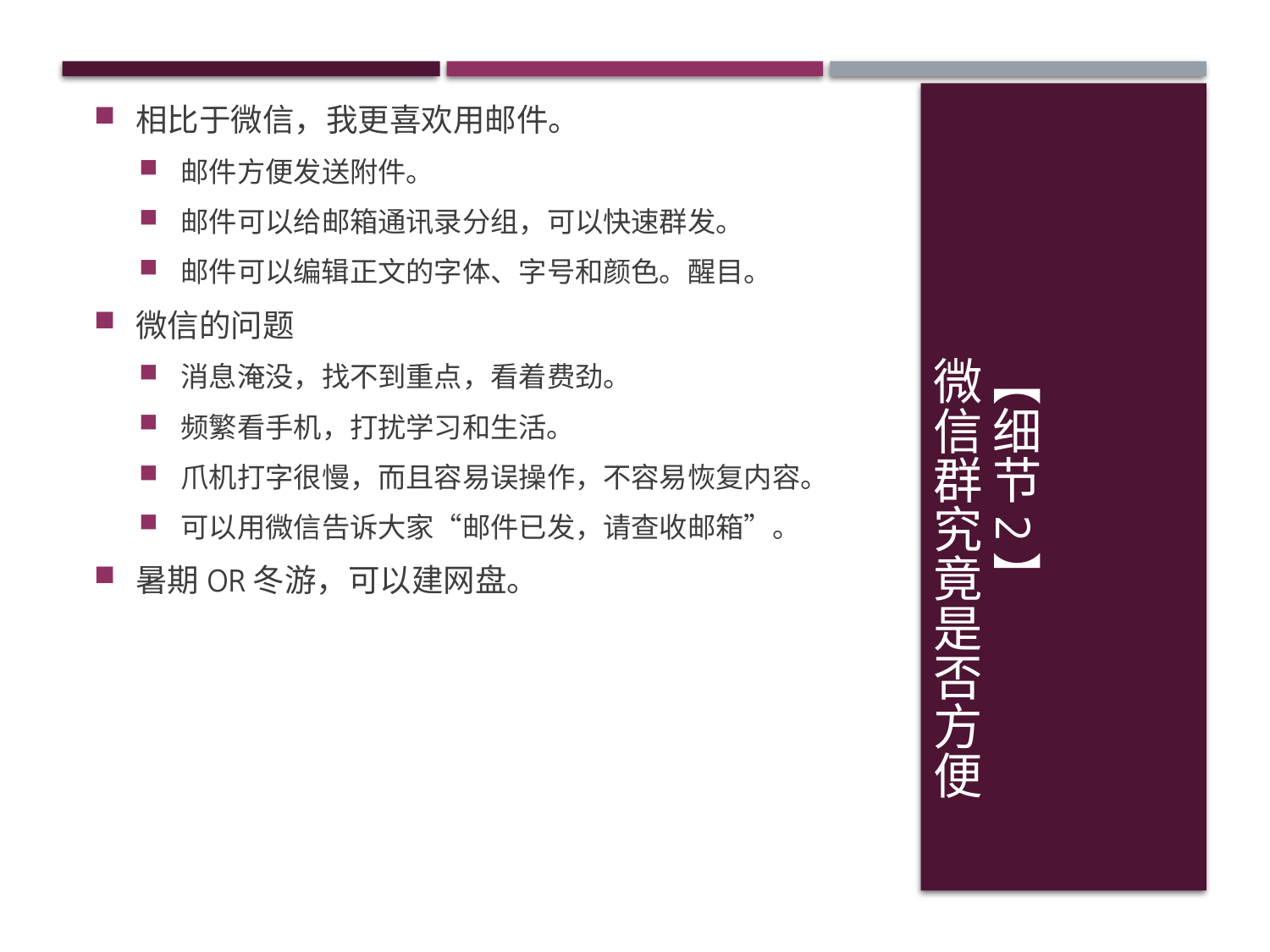

相比于微信，我更喜欢用邮件。
邮件方便发送附件。
邮件可以给邮箱通讯录分组，可以快速群发。
邮件可以编辑正文的字体、字号和颜色。醒目。
微信的问题
消息淹没，找不到重点，看着费劲。
频繁看手机，打扰学习和生活。
爪机打字很慢，而且容易误操作，不容易恢复内容。
可以用微信告诉大家“邮件已发，请查收邮箱”。
暑期OR冬游，可以建网盘。

# 【细节2】 微信群究竟是否方便